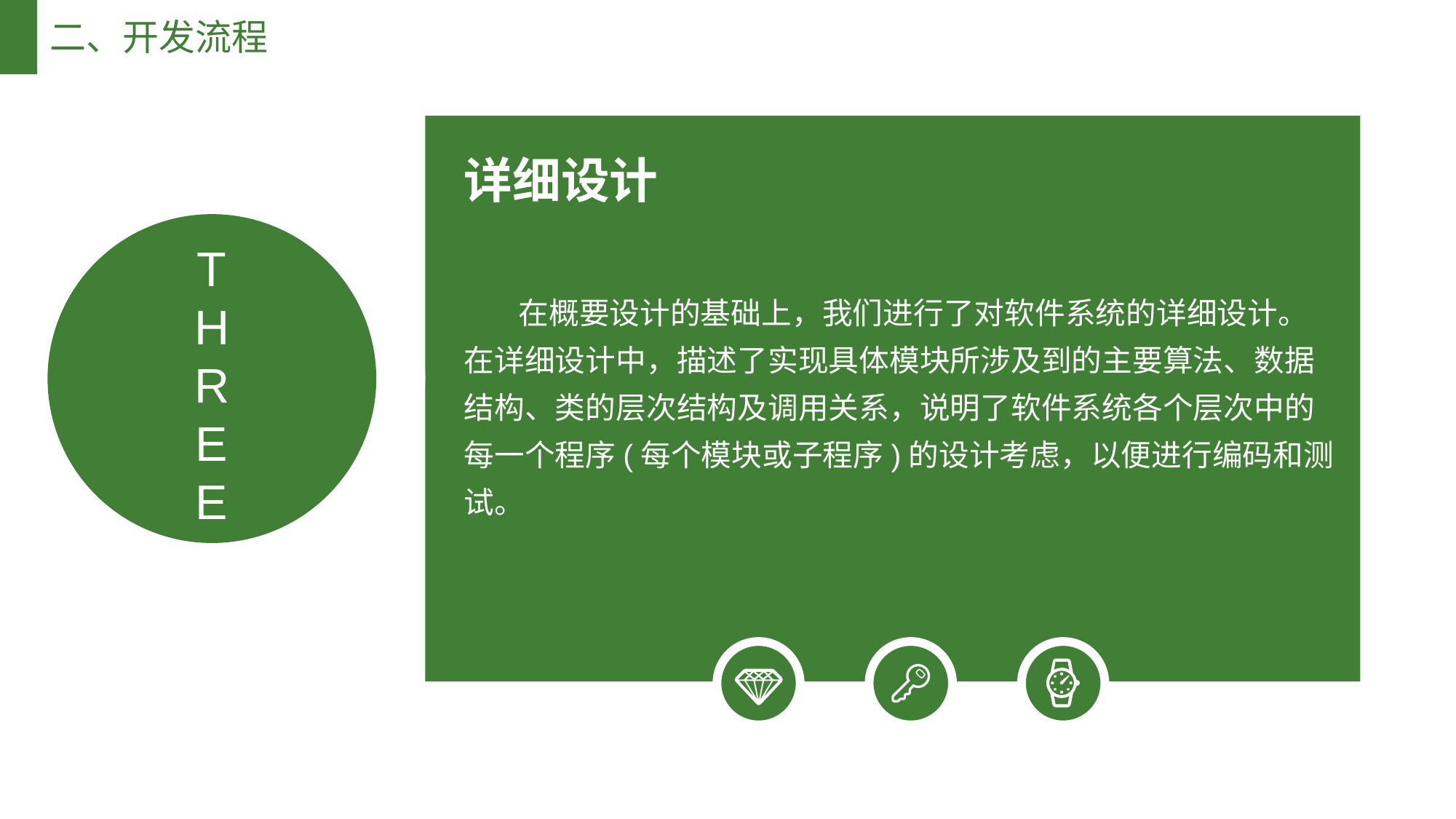

二、开发流程

详细设计

       在概要设计的基础上，我们进行了对软件系统的详细设计。在详细设计中，描述了实现具体模块所涉及到的主要算法、数据结构、类的层次结构及调用关系，说明了软件系统各个层次中的每一个程序(每个模块或子程序)的设计考虑，以便进行编码和测试。
THREE